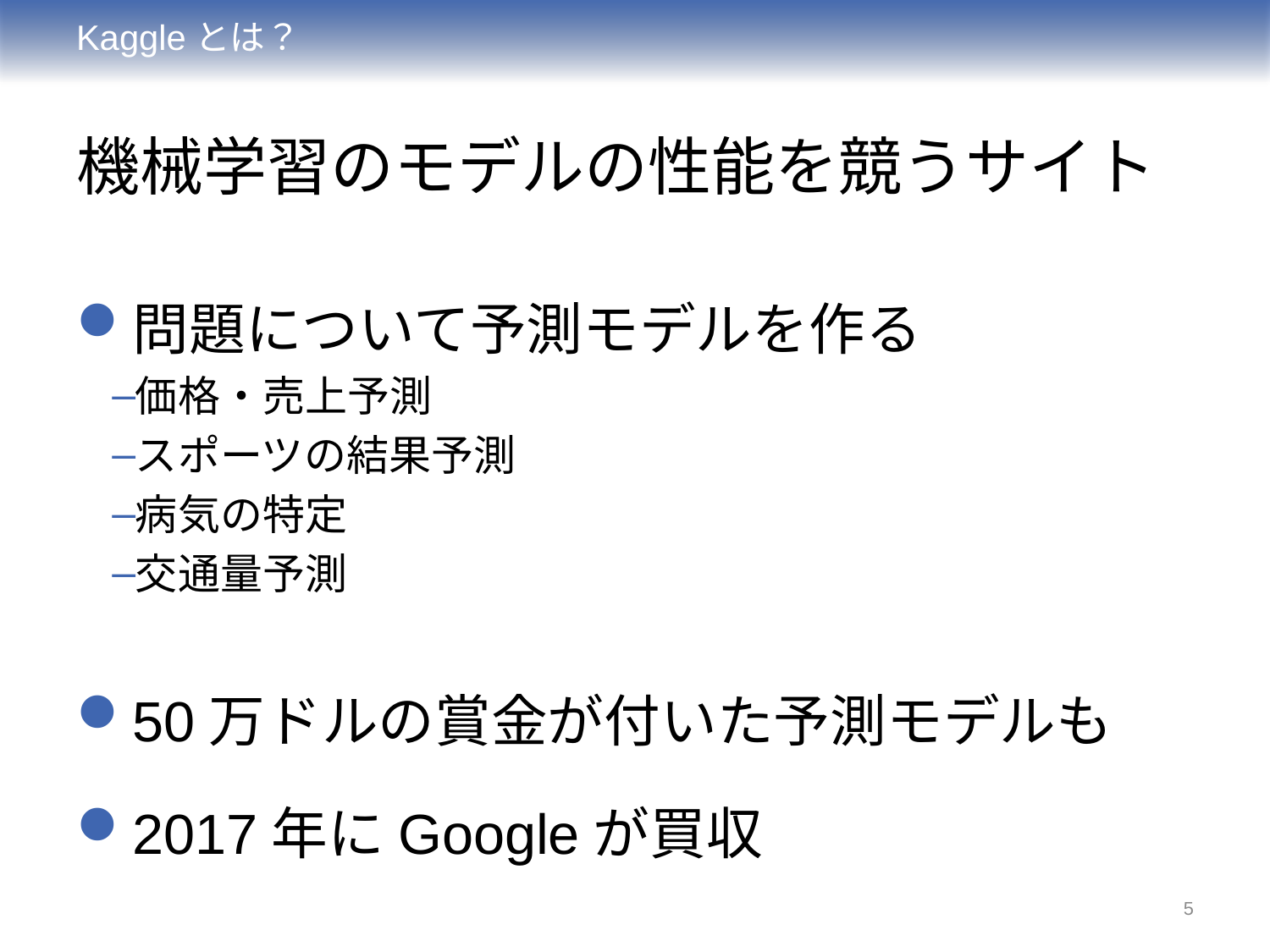

# Kaggleとは？
機械学習のモデルの性能を競うサイト

問題について予測モデルを作る
価格・売上予測
スポーツの結果予測
病気の特定
交通量予測

50万ドルの賞金が付いた予測モデルも
2017年にGoogleが買収

5